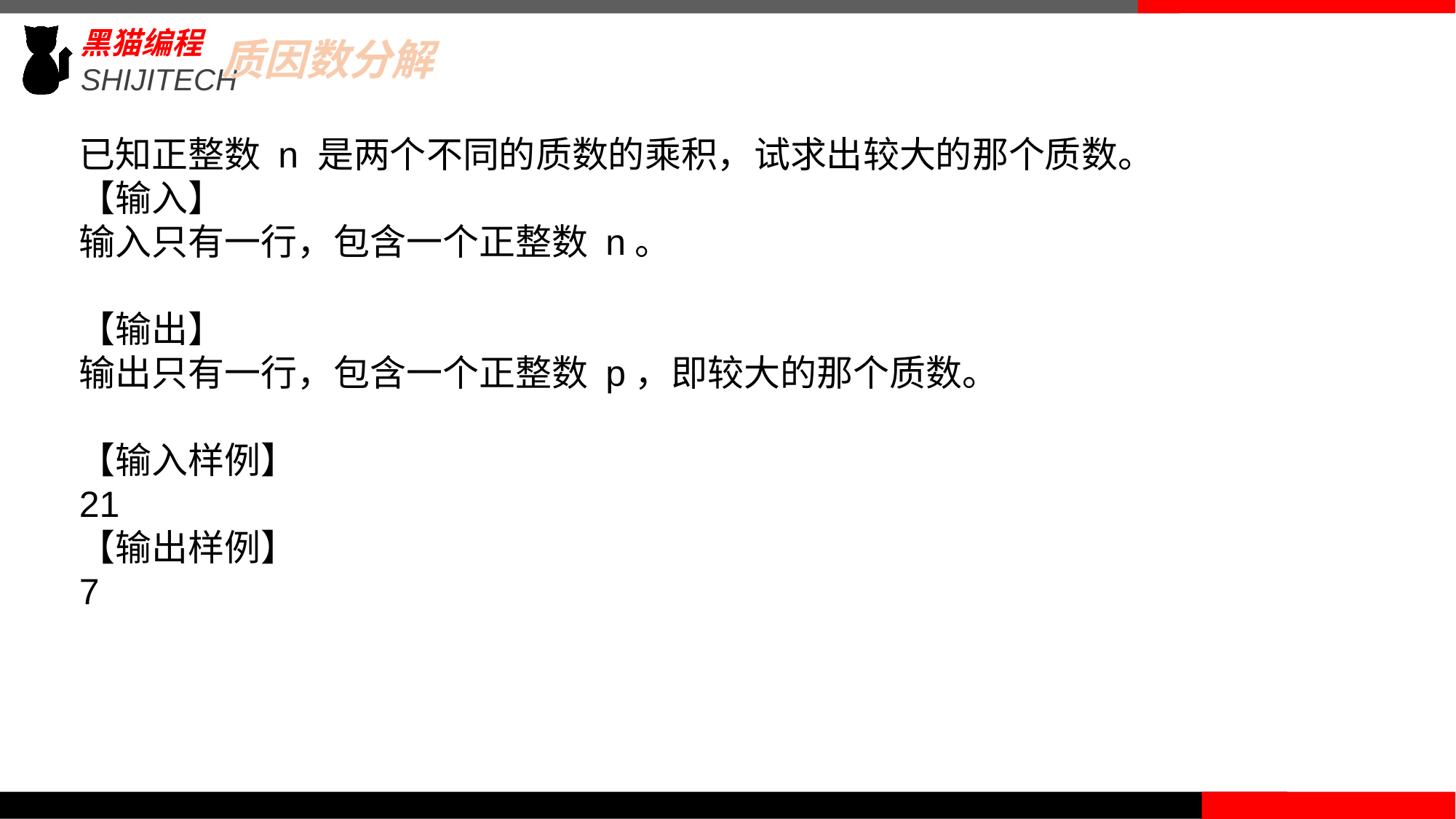

质因数分解
已知正整数 n 是两个不同的质数的乘积，试求出较大的那个质数。
【输入】
输入只有一行，包含一个正整数 n。

【输出】
输出只有一行，包含一个正整数 p，即较大的那个质数。

【输入样例】
21
【输出样例】
7